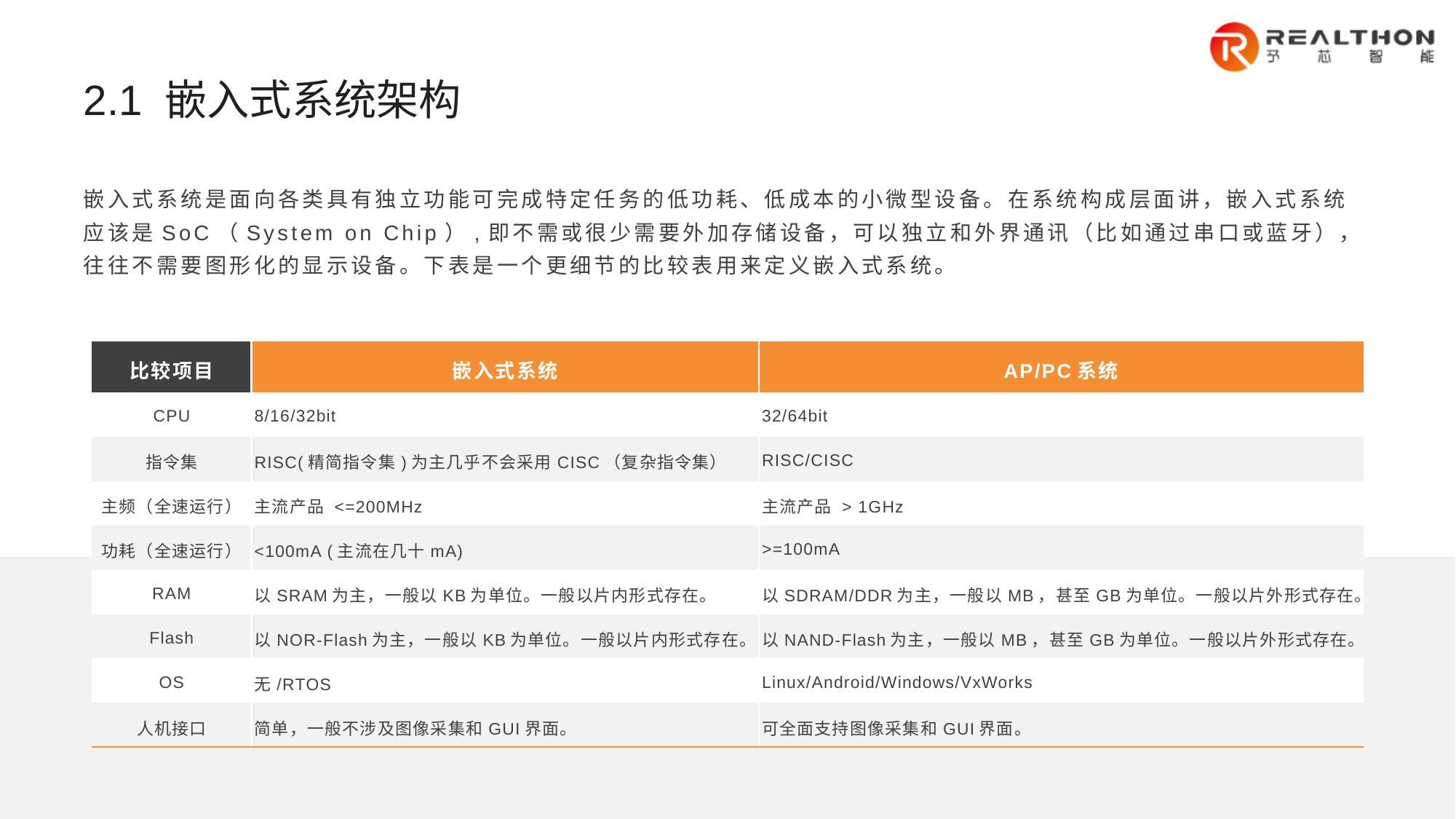

2.1 嵌入式系统架构
嵌入式系统是面向各类具有独立功能可完成特定任务的低功耗、低成本的小微型设备。在系统构成层面讲，嵌入式系统应该是SoC（System on Chip）,即不需或很少需要外加存储设备，可以独立和外界通讯（比如通过串口或蓝牙），往往不需要图形化的显示设备。下表是一个更细节的比较表用来定义嵌入式系统。
| 比较项目 | 嵌入式系统 | AP/PC系统 |
| --- | --- | --- |
| CPU | 8/16/32bit | 32/64bit |
| 指令集 | RISC(精简指令集)为主几乎不会采用CISC（复杂指令集） | RISC/CISC |
| 主频（全速运行） | 主流产品 <=200MHz | 主流产品 > 1GHz |
| 功耗（全速运行） | <100mA (主流在几十mA) | >=100mA |
| RAM | 以SRAM为主，一般以KB为单位。一般以片内形式存在。 | 以SDRAM/DDR为主，一般以MB，甚至GB为单位。一般以片外形式存在。 |
| Flash | 以NOR-Flash为主，一般以KB为单位。一般以片内形式存在。 | 以NAND-Flash为主，一般以MB，甚至GB为单位。一般以片外形式存在。 |
| OS | 无/RTOS | Linux/Android/Windows/VxWorks |
| 人机接口 | 简单，一般不涉及图像采集和GUI界面。 | 可全面支持图像采集和GUI界面。 |